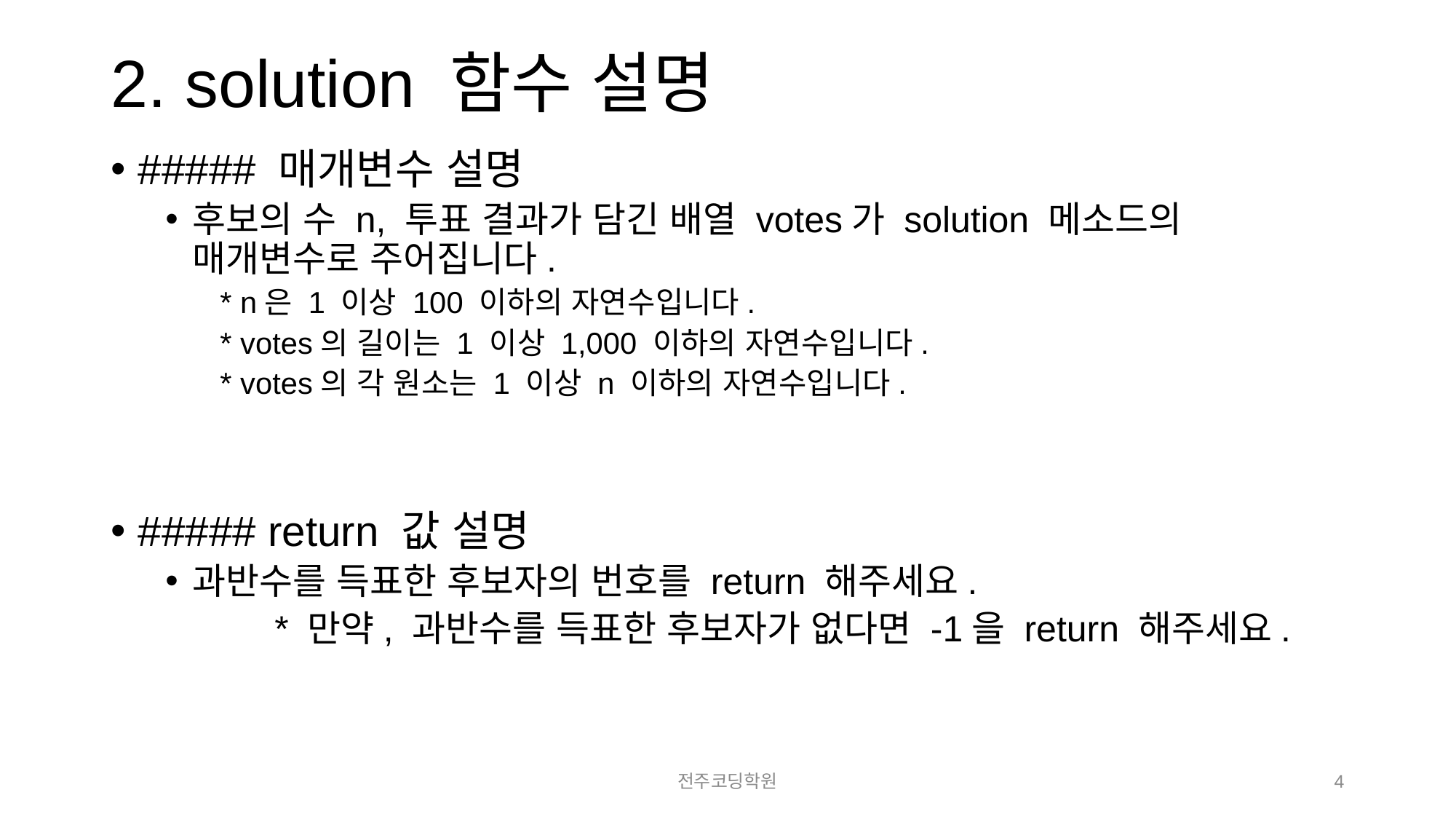

# 2. solution 함수 설명
##### 매개변수 설명
후보의 수 n, 투표 결과가 담긴 배열 votes가 solution 메소드의 매개변수로 주어집니다.
* n은 1 이상 100 이하의 자연수입니다.
* votes의 길이는 1 이상 1,000 이하의 자연수입니다.
* votes의 각 원소는 1 이상 n 이하의 자연수입니다.

##### return 값 설명
과반수를 득표한 후보자의 번호를 return 해주세요.
	* 만약, 과반수를 득표한 후보자가 없다면 -1을 return 해주세요.
전주코딩학원
4